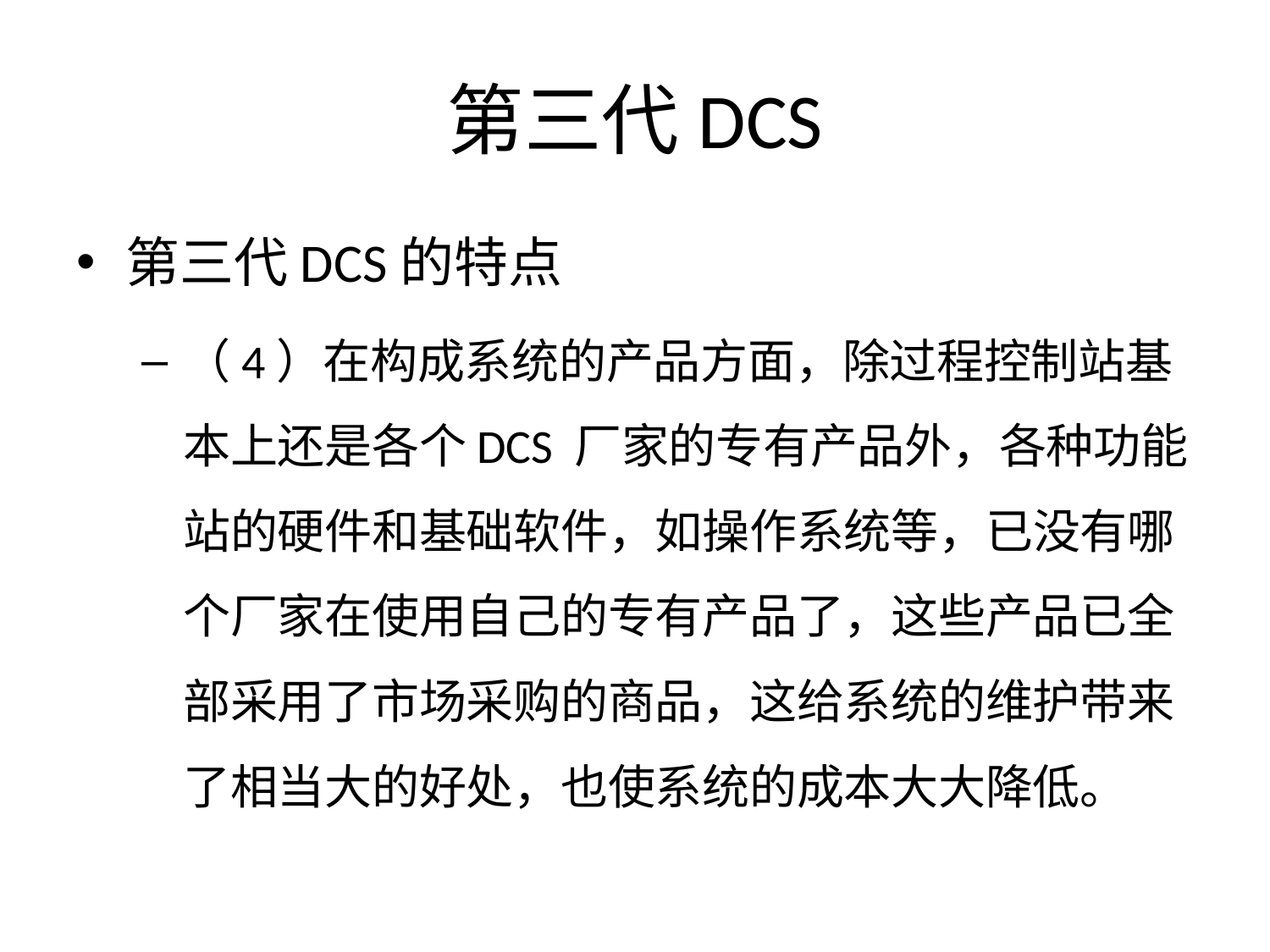

# 第三代DCS
第三代DCS的特点
（4）在构成系统的产品方面，除过程控制站基本上还是各个DCS 厂家的专有产品外，各种功能站的硬件和基础软件，如操作系统等，已没有哪个厂家在使用自己的专有产品了，这些产品已全部采用了市场采购的商品，这给系统的维护带来了相当大的好处，也使系统的成本大大降低。